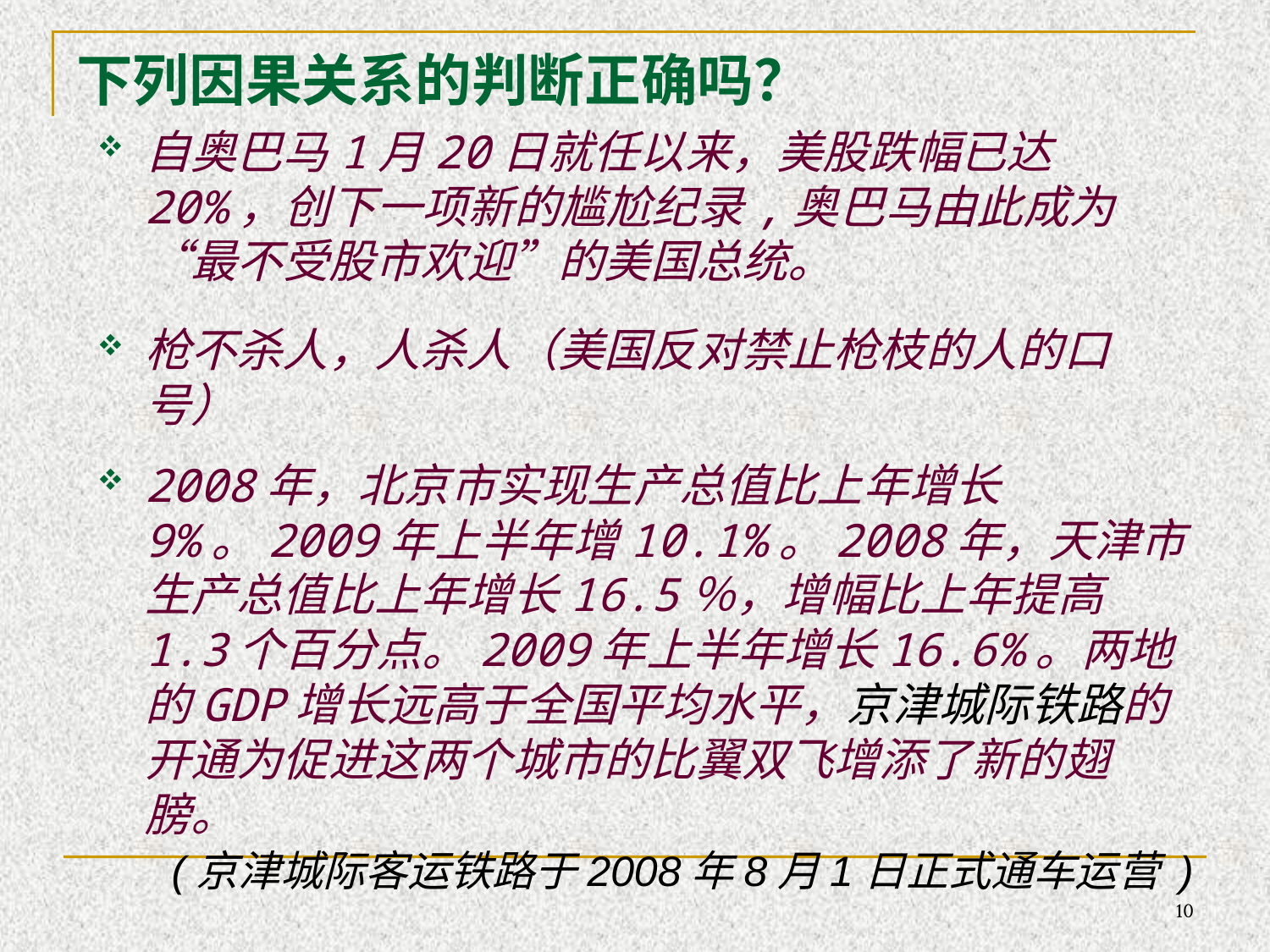

# 下列因果关系的判断正确吗？
自奥巴马1月20日就任以来，美股跌幅已达20%，创下一项新的尴尬纪录,奥巴马由此成为“最不受股市欢迎”的美国总统。

枪不杀人，人杀人（美国反对禁止枪枝的人的口号）

2008年，北京市实现生产总值比上年增长9%。2009年上半年增10.1%。2008年，天津市生产总值比上年增长16.5％，增幅比上年提高1.3个百分点。2009年上半年增长16.6%。两地的GDP增长远高于全国平均水平，京津城际铁路的开通为促进这两个城市的比翼双飞增添了新的翅膀。
	(京津城际客运铁路于2008年8月1日正式通车运营 )
10